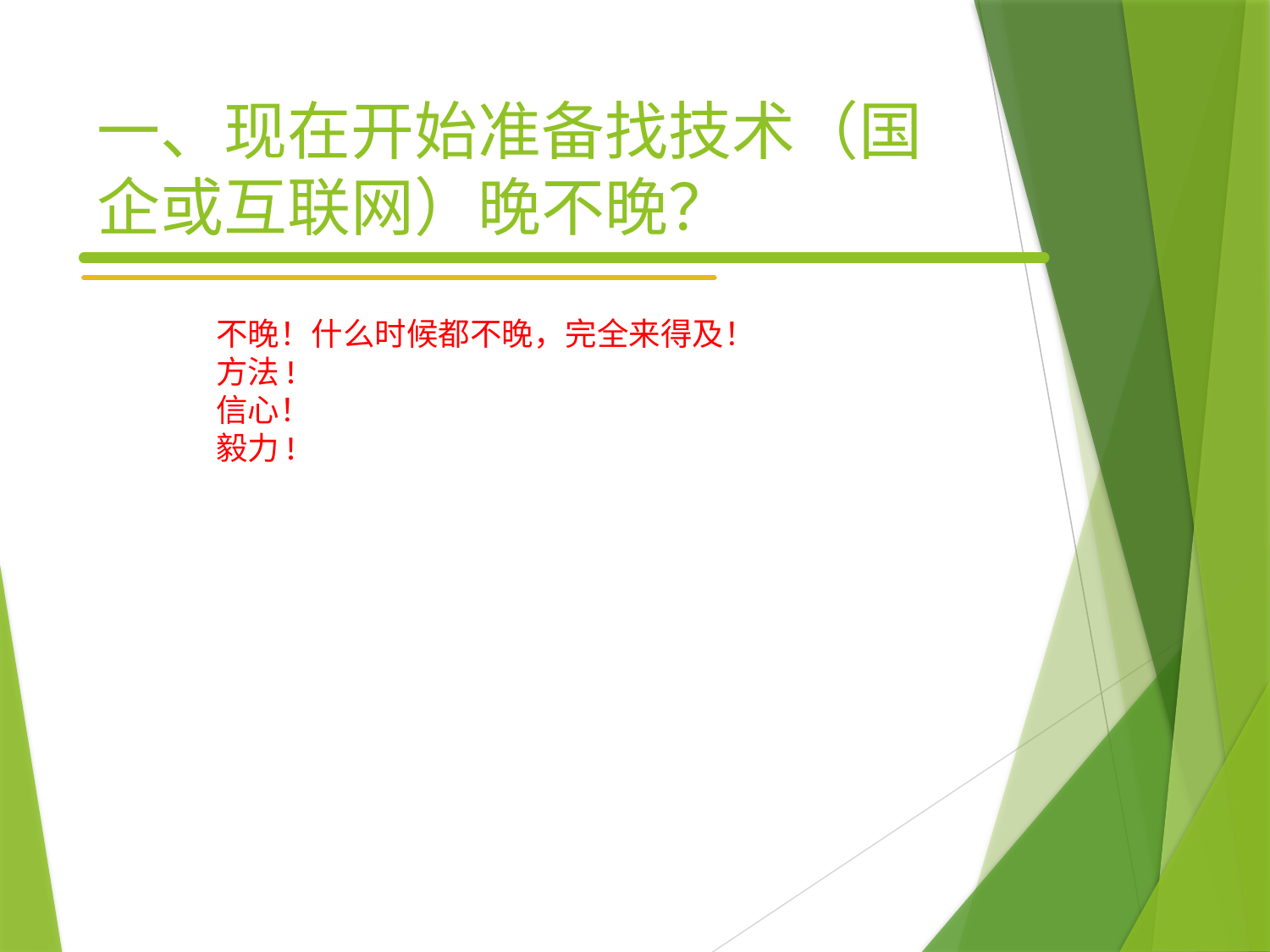

# 一、现在开始准备找技术（国企或互联网）晚不晚？
不晚！什么时候都不晚，完全来得及！
方法!
信心！
毅力!